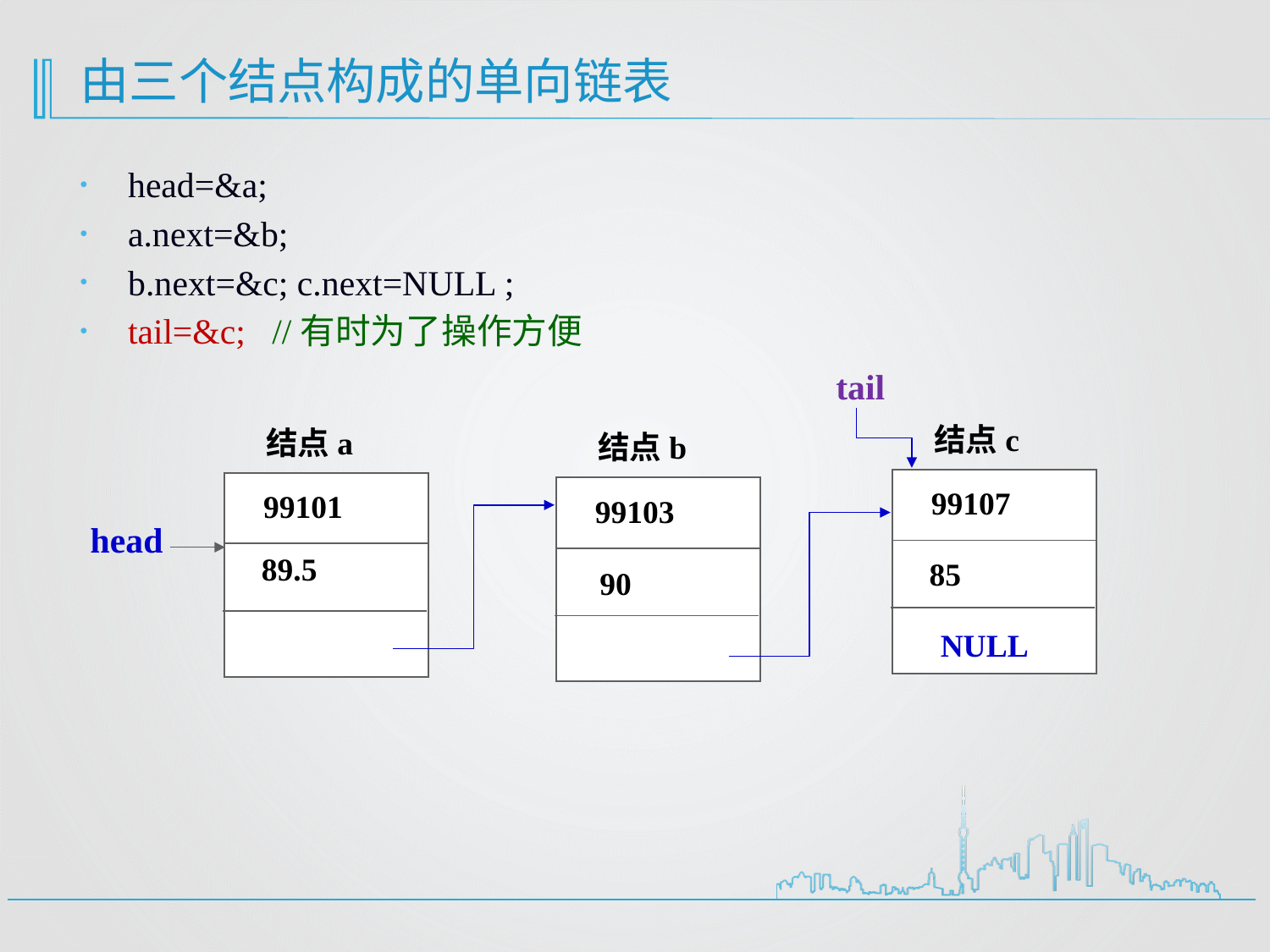

# 由三个结点构成的单向链表
head=&a;
a.next=&b;
b.next=&c; c.next=NULL ;
tail=&c;   //有时为了操作方便

tail
   结点c

  99107
  85
   结点a

  99101
  89.5

   结点b

  99103
  90

head
  NULL